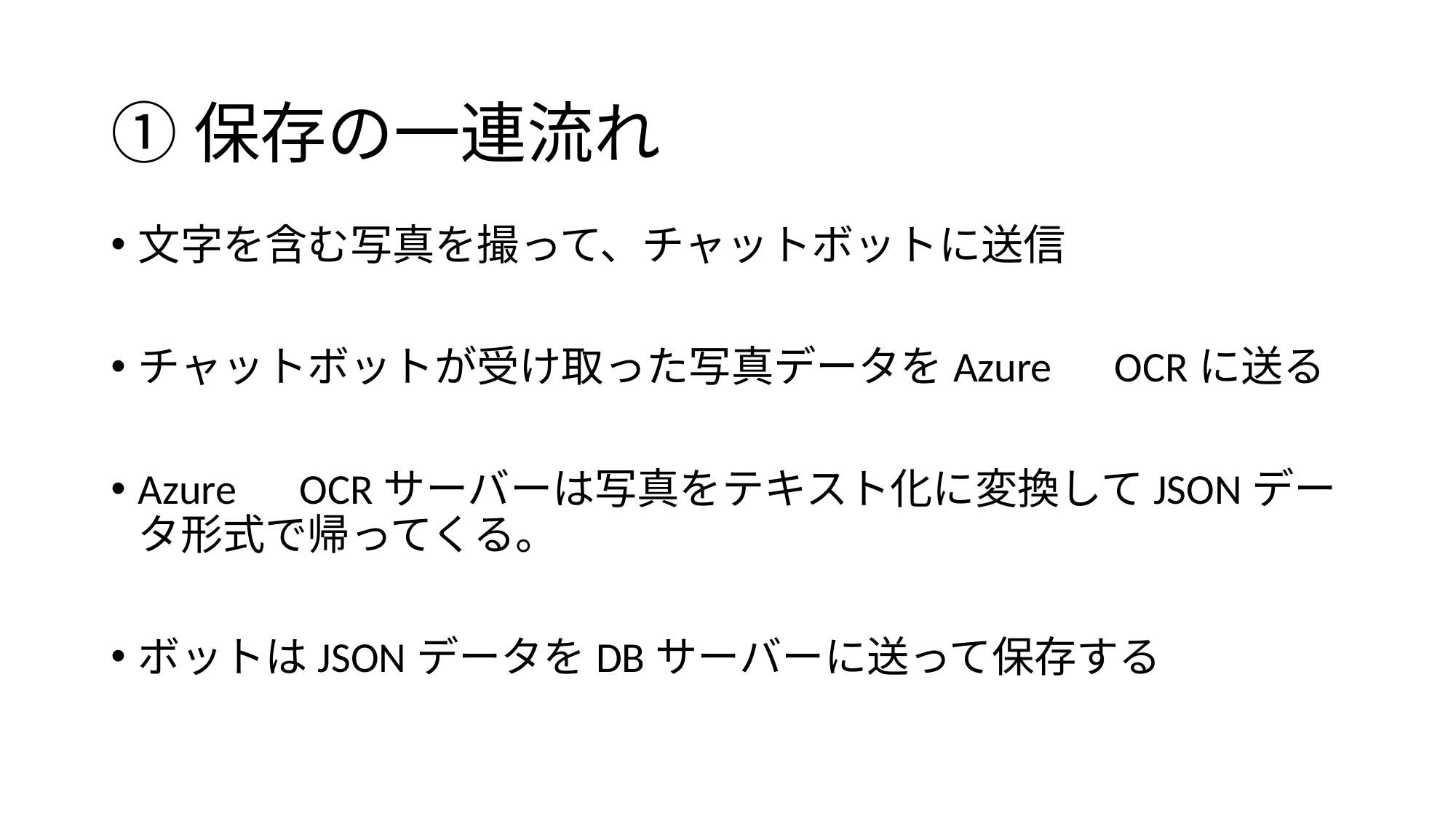

# ①保存の一連流れ
文字を含む写真を撮って、チャットボットに送信

チャットボットが受け取った写真データをAzure　OCRに送る

Azure　OCRサーバーは写真をテキスト化に変換してJSONデータ形式で帰ってくる。

ボットはJSONデータをDBサーバーに送って保存する